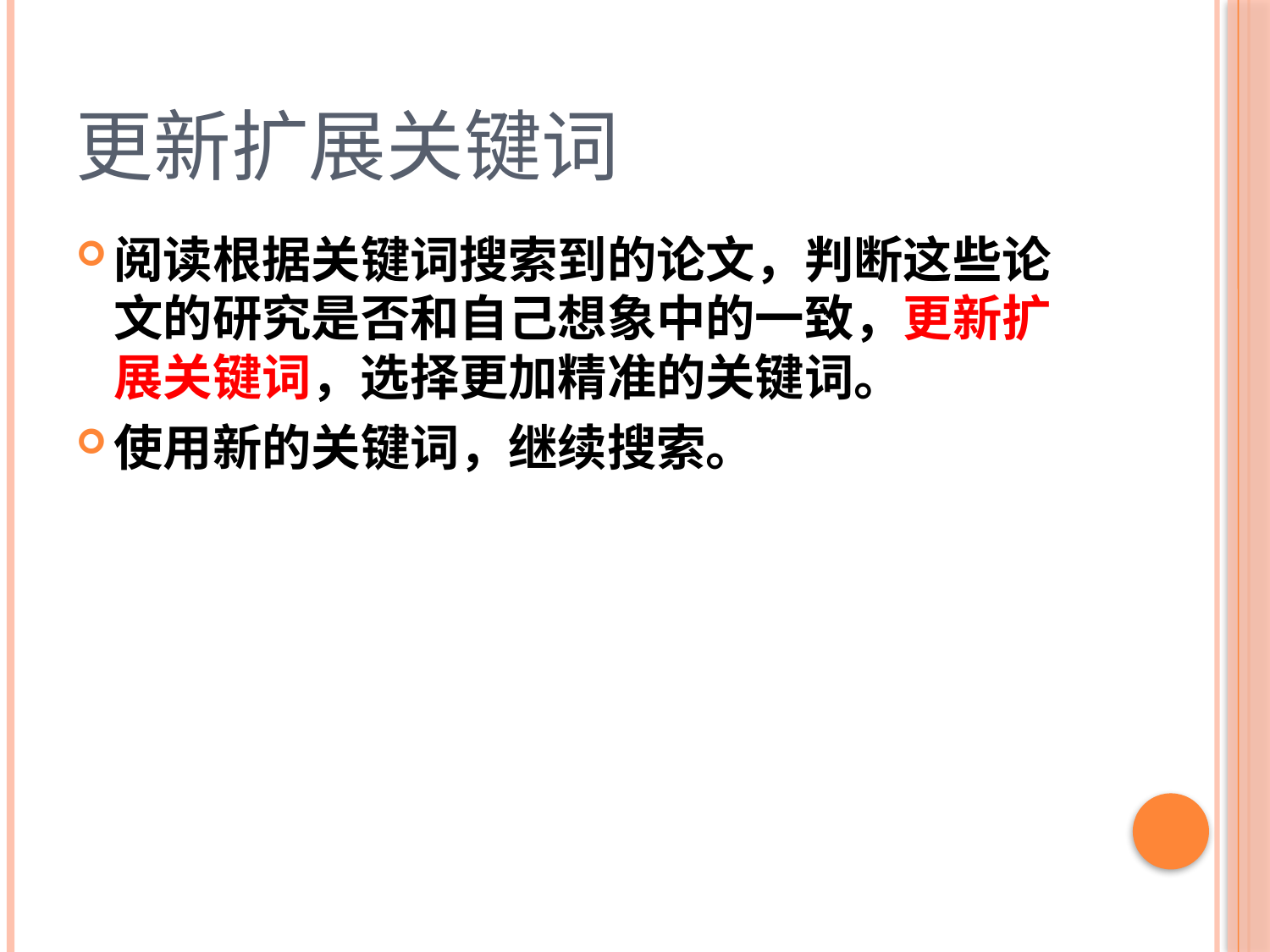

# 更新扩展关键词
阅读根据关键词搜索到的论文，判断这些论文的研究是否和自己想象中的一致，更新扩展关键词，选择更加精准的关键词。
使用新的关键词，继续搜索。